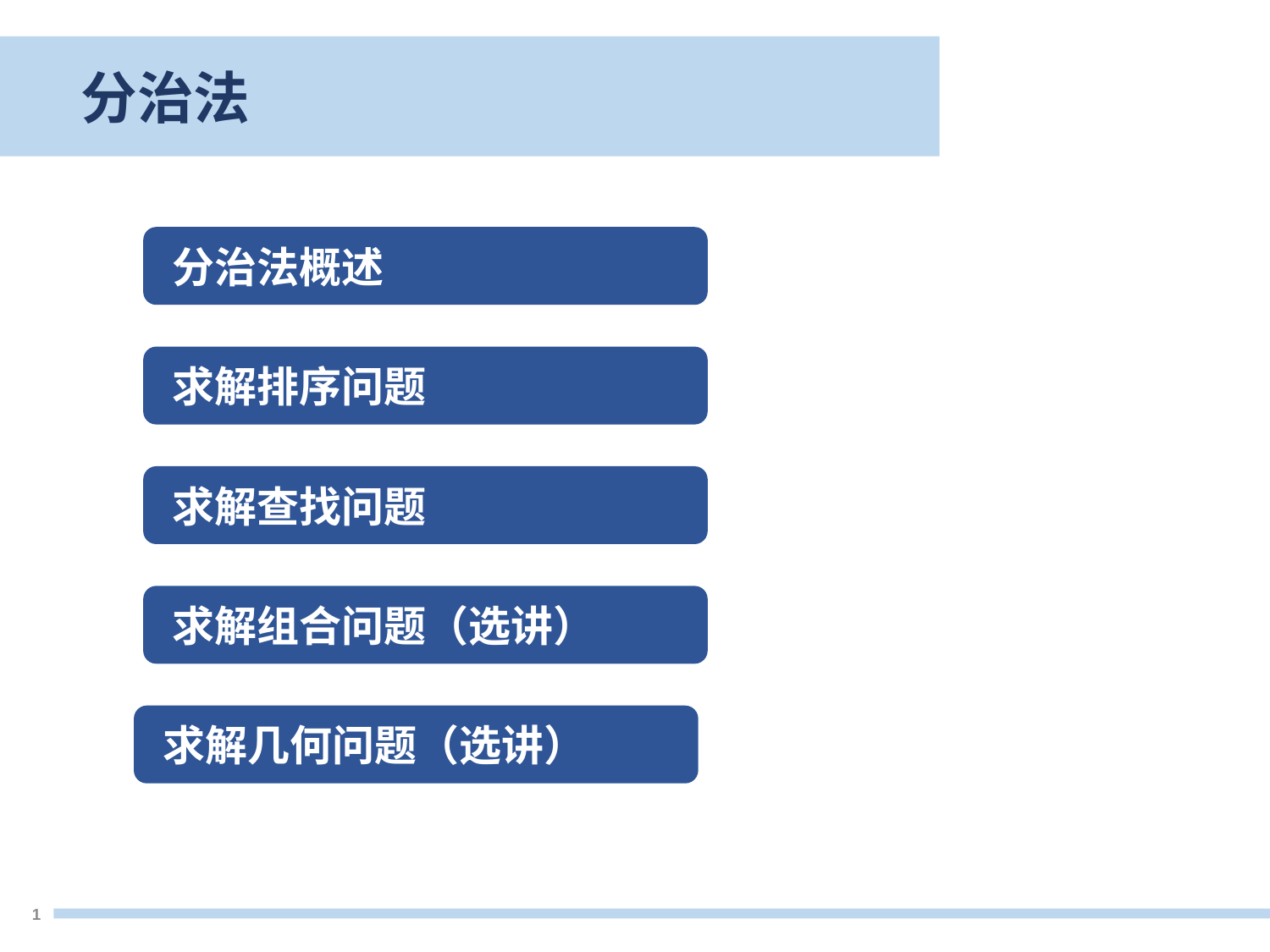

分治法
分治法概述
求解排序问题
求解查找问题
求解组合问题（选讲）
求解几何问题（选讲）
1